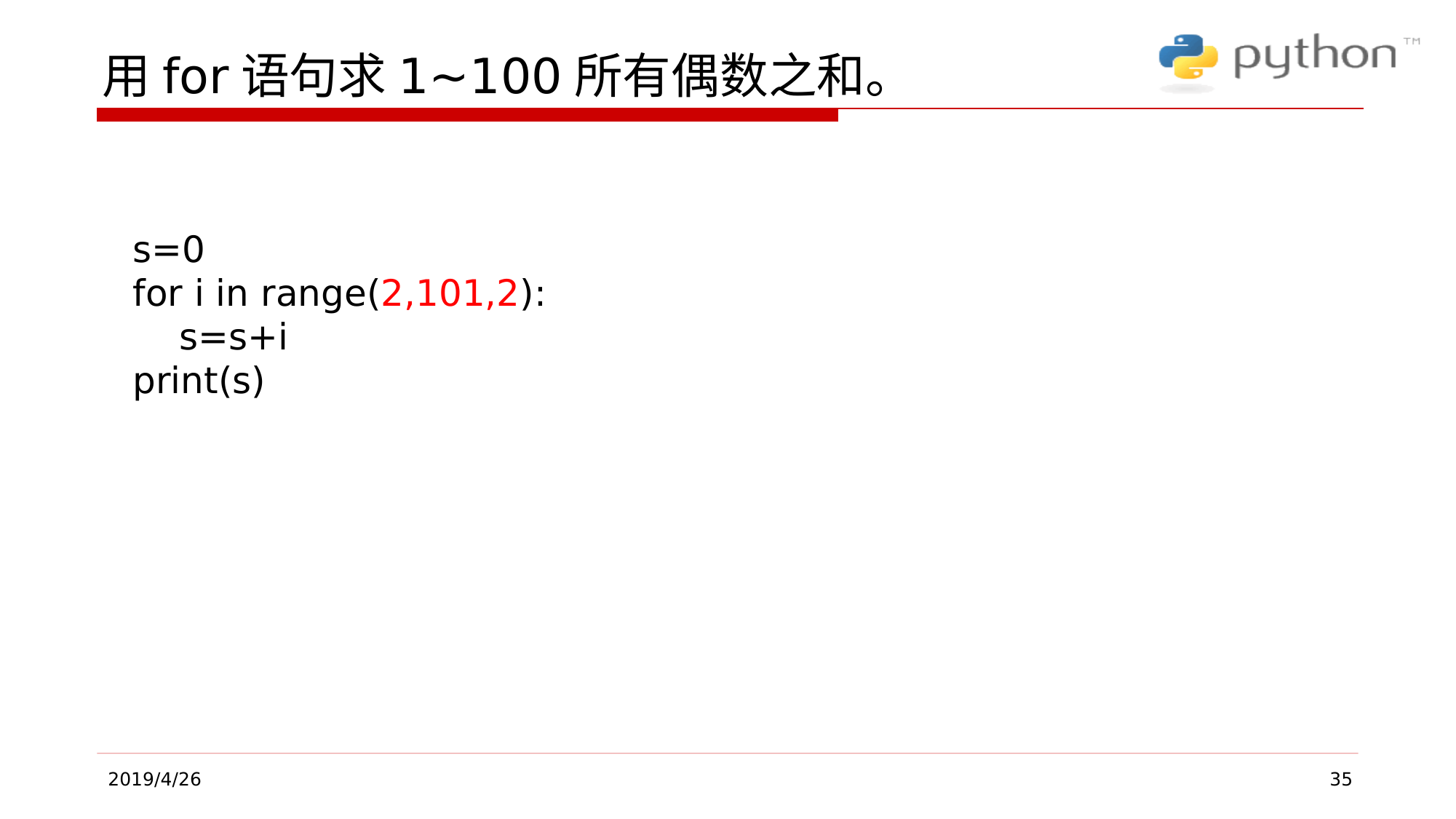

# 用for语句求1~100所有偶数之和。
s=0
for i in range(2,101,2):
    s=s+i
print(s)
35
2019/4/26